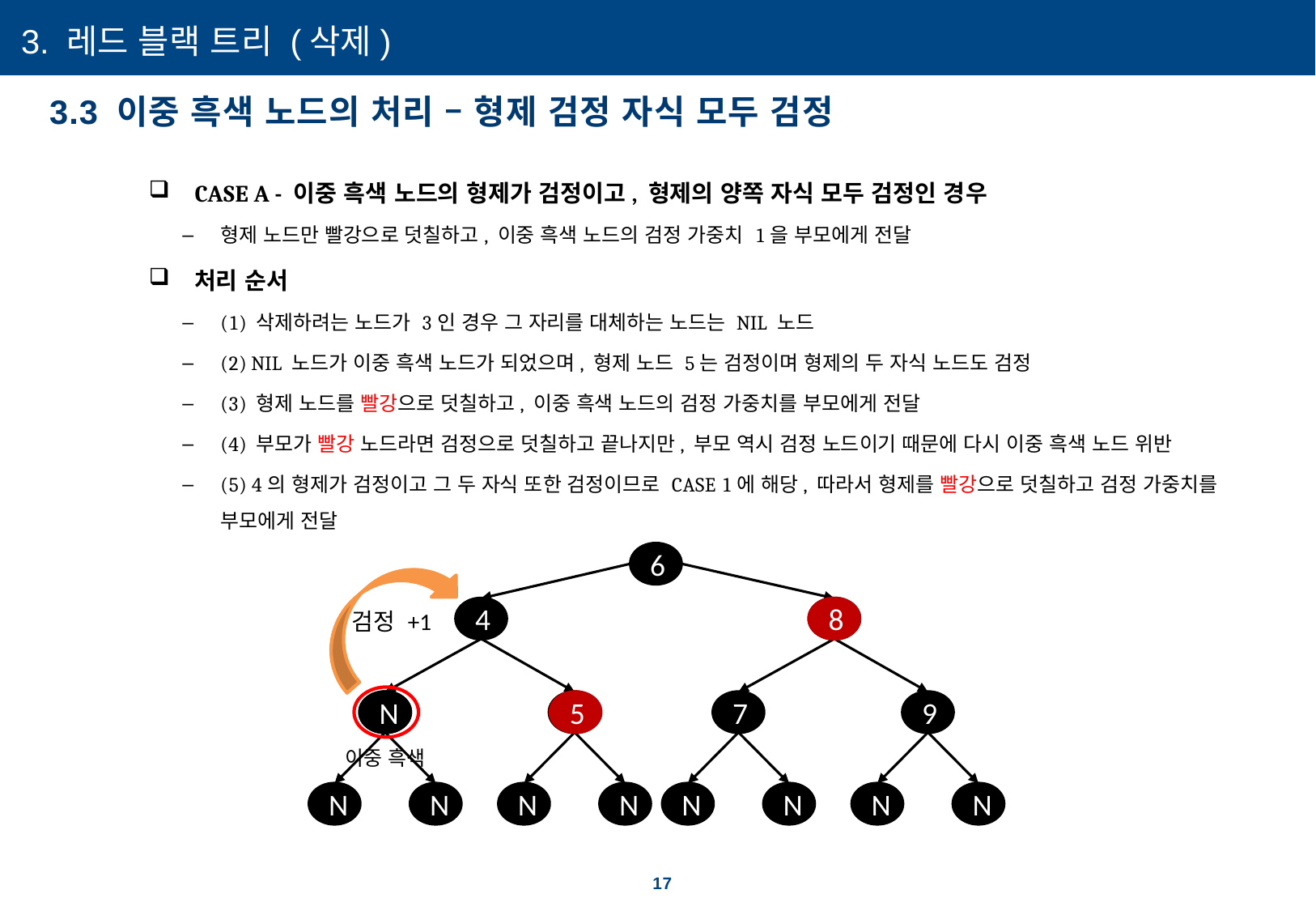

3. 레드 블랙 트리 (삭제)
3.3 이중 흑색 노드의 처리 – 형제 검정 자식 모두 검정
CASE A - 이중 흑색 노드의 형제가 검정이고, 형제의 양쪽 자식 모두 검정인 경우
형제 노드만 빨강으로 덧칠하고, 이중 흑색 노드의 검정 가중치 1을 부모에게 전달
처리 순서
(1) 삭제하려는 노드가 3인 경우 그 자리를 대체하는 노드는 NIL 노드
(2) NIL 노드가 이중 흑색 노드가 되었으며, 형제 노드 5는 검정이며 형제의 두 자식 노드도 검정
(3) 형제 노드를 빨강으로 덧칠하고, 이중 흑색 노드의 검정 가중치를 부모에게 전달
(4) 부모가 빨강 노드라면 검정으로 덧칠하고 끝나지만, 부모 역시 검정 노드이기 때문에 다시 이중 흑색 노드 위반
(5) 4의 형제가 검정이고 그 두 자식 또한 검정이므로 CASE 1에 해당, 따라서 형제를 빨강으로 덧칠하고 검정 가중치를 부모에게 전달
6

4
8
8
검정 +1

3
N
5
5
7
9
이중 흑색
N
N
N
N
N
N
N
N
17